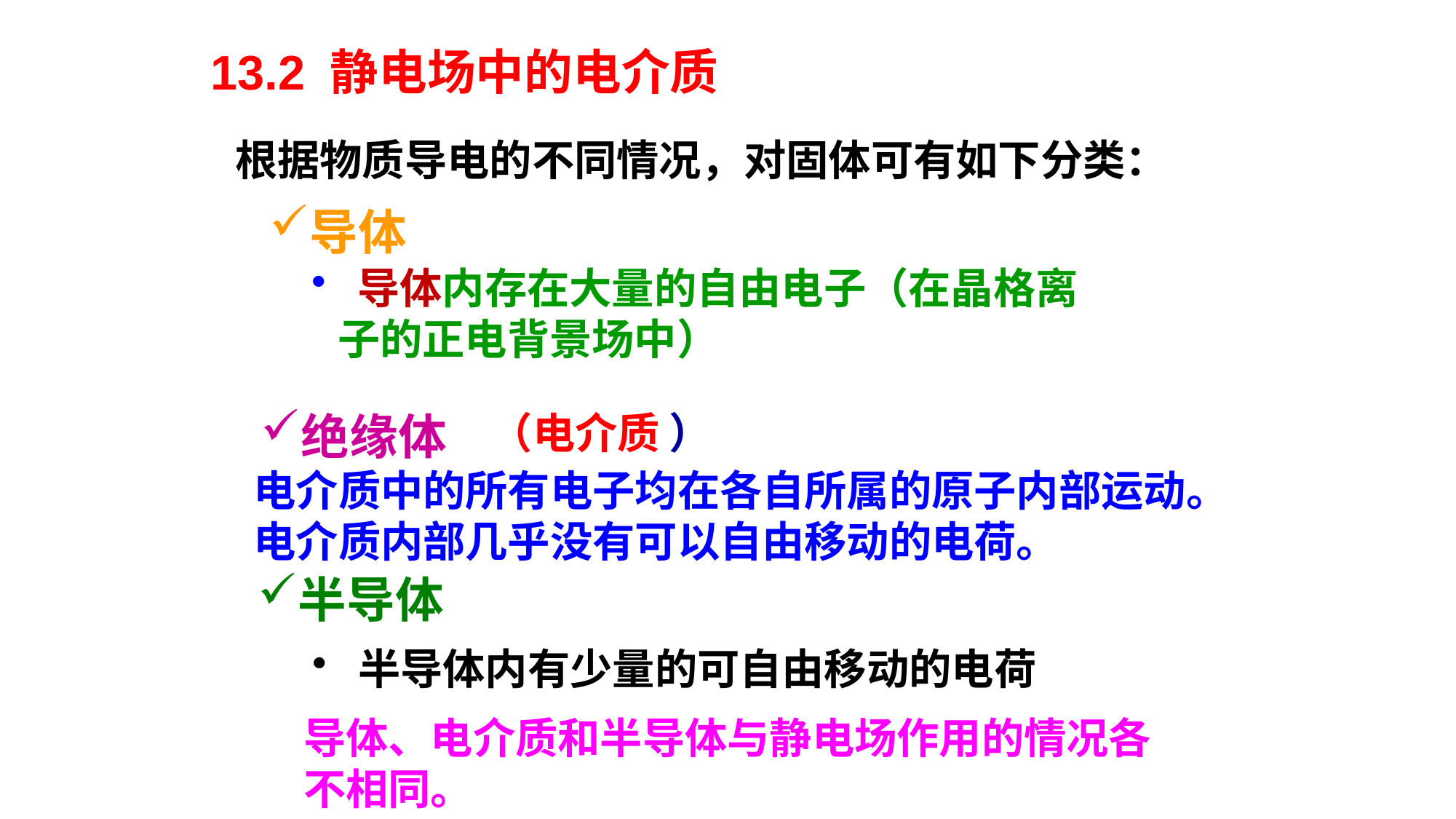

13.2 静电场中的电介质
根据物质导电的不同情况，对固体可有如下分类：
导体
 导体内存在大量的自由电子（在晶格离子的正电背景场中）
绝缘体
（电介质 ）
电介质中的所有电子均在各自所属的原子内部运动。电介质内部几乎没有可以自由移动的电荷。
半导体
 半导体内有少量的可自由移动的电荷
导体、电介质和半导体与静电场作用的情况各不相同。